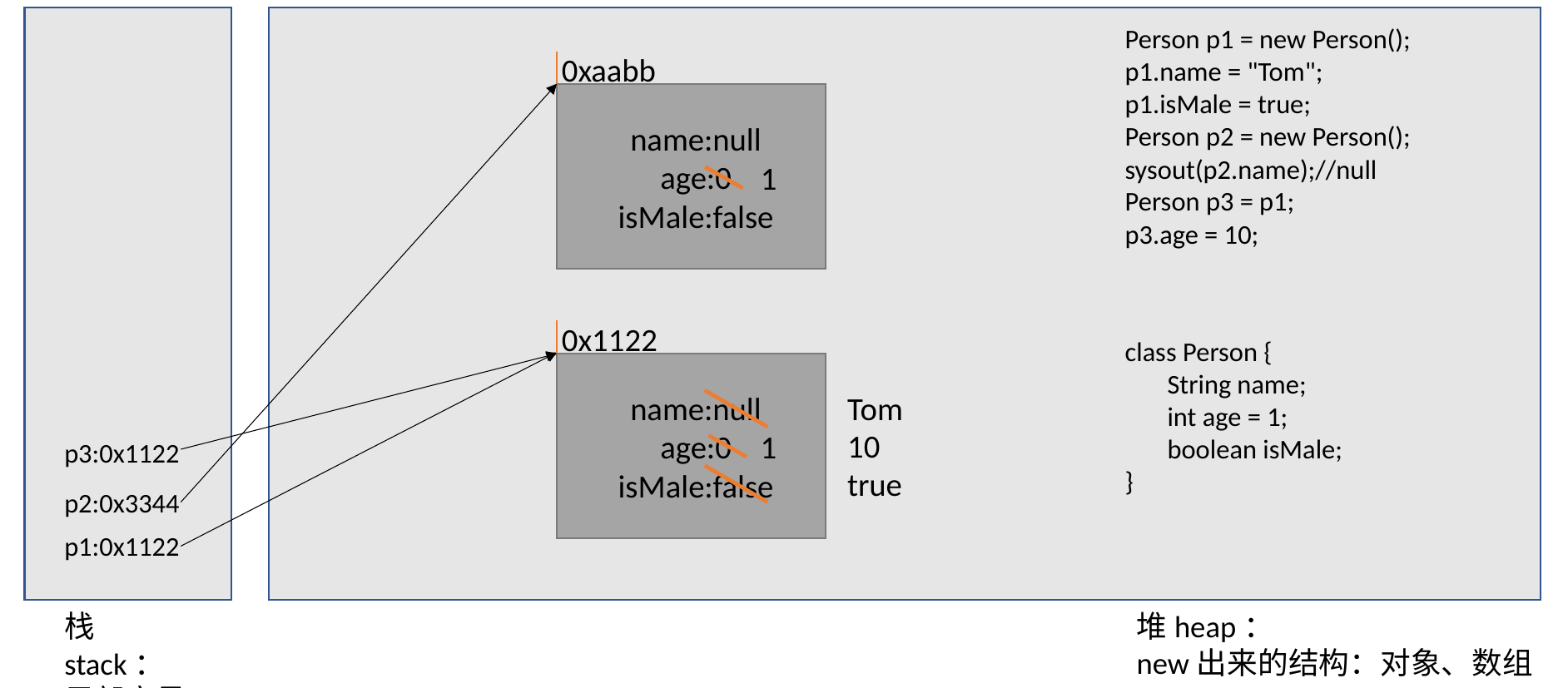

Person p1 = new Person();
p1.name = "Tom";
p1.isMale = true;
Person p2 = new Person();
sysout(p2.name);//null
Person p3 = p1;
p3.age = 10;
0xaabb

name:null
age:0
isMale:false
1
0x1122
class Person {
       String name;
       int age = 1;
       boolean isMale;
}

name:null
age:0
isMale:false
Tom
10
1
p3:0x1122
true
p2:0x3344
p1:0x1122
堆heap：
new出来的结构：对象、数组
栈stack：
局部变量